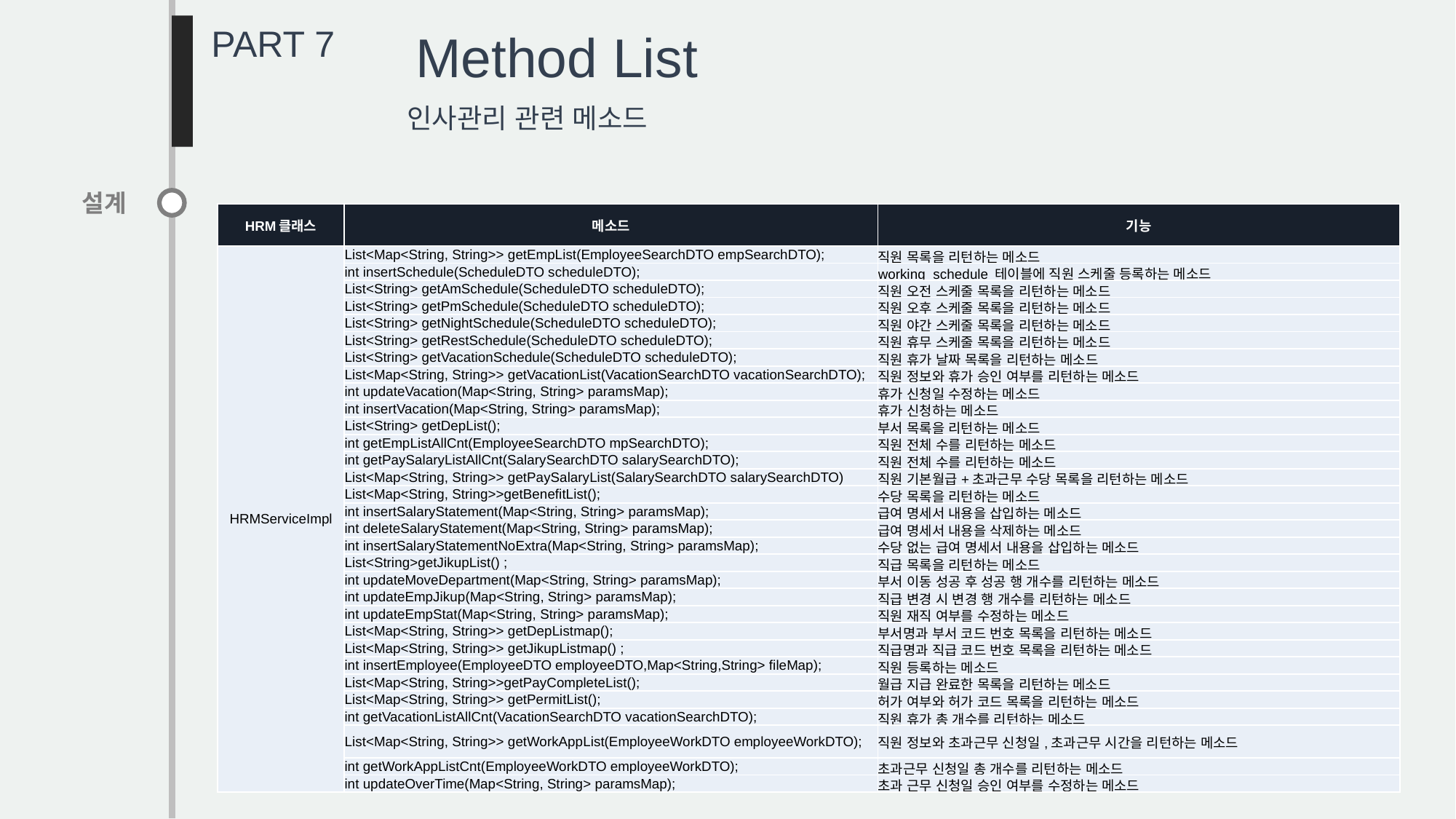

PART 7
Method List

인사관리 관련 메소드

설계

| HRM클래스 | 메소드 | 기능 |
| --- | --- | --- |
| HRMServiceImpl | List<Map<String, String>> getEmpList(EmployeeSearchDTO empSearchDTO); | 직원 목록을 리턴하는 메소드 |
|  | int insertSchedule(ScheduleDTO scheduleDTO); | working\_schedule 테이블에 직원 스케줄 등록하는 메소드 |
|  | List<String> getAmSchedule(ScheduleDTO scheduleDTO); | 직원 오전 스케줄 목록을 리턴하는 메소드 |
|  | List<String> getPmSchedule(ScheduleDTO scheduleDTO); | 직원 오후 스케줄 목록을 리턴하는 메소드 |
|  | List<String> getNightSchedule(ScheduleDTO scheduleDTO); | 직원 야간 스케줄 목록을 리턴하는 메소드 |
|  | List<String> getRestSchedule(ScheduleDTO scheduleDTO); | 직원 휴무 스케줄 목록을 리턴하는 메소드 |
|  | List<String> getVacationSchedule(ScheduleDTO scheduleDTO); | 직원 휴가 날짜 목록을 리턴하는 메소드 |
|  | List<Map<String, String>> getVacationList(VacationSearchDTO vacationSearchDTO); | 직원 정보와 휴가 승인 여부를 리턴하는 메소드 |
|  | int updateVacation(Map<String, String> paramsMap); | 휴가 신청일 수정하는 메소드 |
|  | int insertVacation(Map<String, String> paramsMap); | 휴가 신청하는 메소드 |
|  | List<String> getDepList(); | 부서 목록을 리턴하는 메소드 |
|  | int getEmpListAllCnt(EmployeeSearchDTO mpSearchDTO); | 직원 전체 수를 리턴하는 메소드 |
|  | int getPaySalaryListAllCnt(SalarySearchDTO salarySearchDTO); | 직원 전체 수를 리턴하는 메소드 |
|  | List<Map<String, String>> getPaySalaryList(SalarySearchDTO salarySearchDTO) | 직원 기본월급+초과근무 수당 목록을 리턴하는 메소드 |
|  | List<Map<String, String>>getBenefitList(); | 수당 목록을 리턴하는 메소드 |
|  | int insertSalaryStatement(Map<String, String> paramsMap); | 급여 명세서 내용을 삽입하는 메소드 |
|  | int deleteSalaryStatement(Map<String, String> paramsMap); | 급여 명세서 내용을 삭제하는 메소드 |
|  | int insertSalaryStatementNoExtra(Map<String, String> paramsMap); | 수당 없는 급여 명세서 내용을 삽입하는 메소드 |
|  | List<String>getJikupList() ; | 직급 목록을 리턴하는 메소드 |
|  | int updateMoveDepartment(Map<String, String> paramsMap); | 부서 이동 성공 후 성공 행 개수를 리턴하는 메소드 |
|  | int updateEmpJikup(Map<String, String> paramsMap); | 직급 변경 시 변경 행 개수를 리턴하는 메소드 |
|  | int updateEmpStat(Map<String, String> paramsMap); | 직원 재직 여부를 수정하는 메소드 |
|  | List<Map<String, String>> getDepListmap(); | 부서명과 부서 코드 번호 목록을 리턴하는 메소드 |
|  | List<Map<String, String>> getJikupListmap() ; | 직급명과 직급 코드 번호 목록을 리턴하는 메소드 |
|  | int insertEmployee(EmployeeDTO employeeDTO,Map<String,String> fileMap); | 직원 등록하는 메소드 |
|  | List<Map<String, String>>getPayCompleteList(); | 월급 지급 완료한 목록을 리턴하는 메소드 |
|  | List<Map<String, String>> getPermitList(); | 허가 여부와 허가 코드 목록을 리턴하는 메소드 |
|  | int getVacationListAllCnt(VacationSearchDTO vacationSearchDTO); | 직원 휴가 총 개수를 리턴하는 메소드 |
|  | List<Map<String, String>> getWorkAppList(EmployeeWorkDTO employeeWorkDTO); | 직원 정보와 초과근무 신청일,초과근무 시간을 리턴하는 메소드 |
|  | int getWorkAppListCnt(EmployeeWorkDTO employeeWorkDTO); | 초과근무 신청일 총 개수를 리턴하는 메소드 |
|  | int updateOverTime(Map<String, String> paramsMap); | 초과 근무 신청일 승인 여부를 수정하는 메소드 |